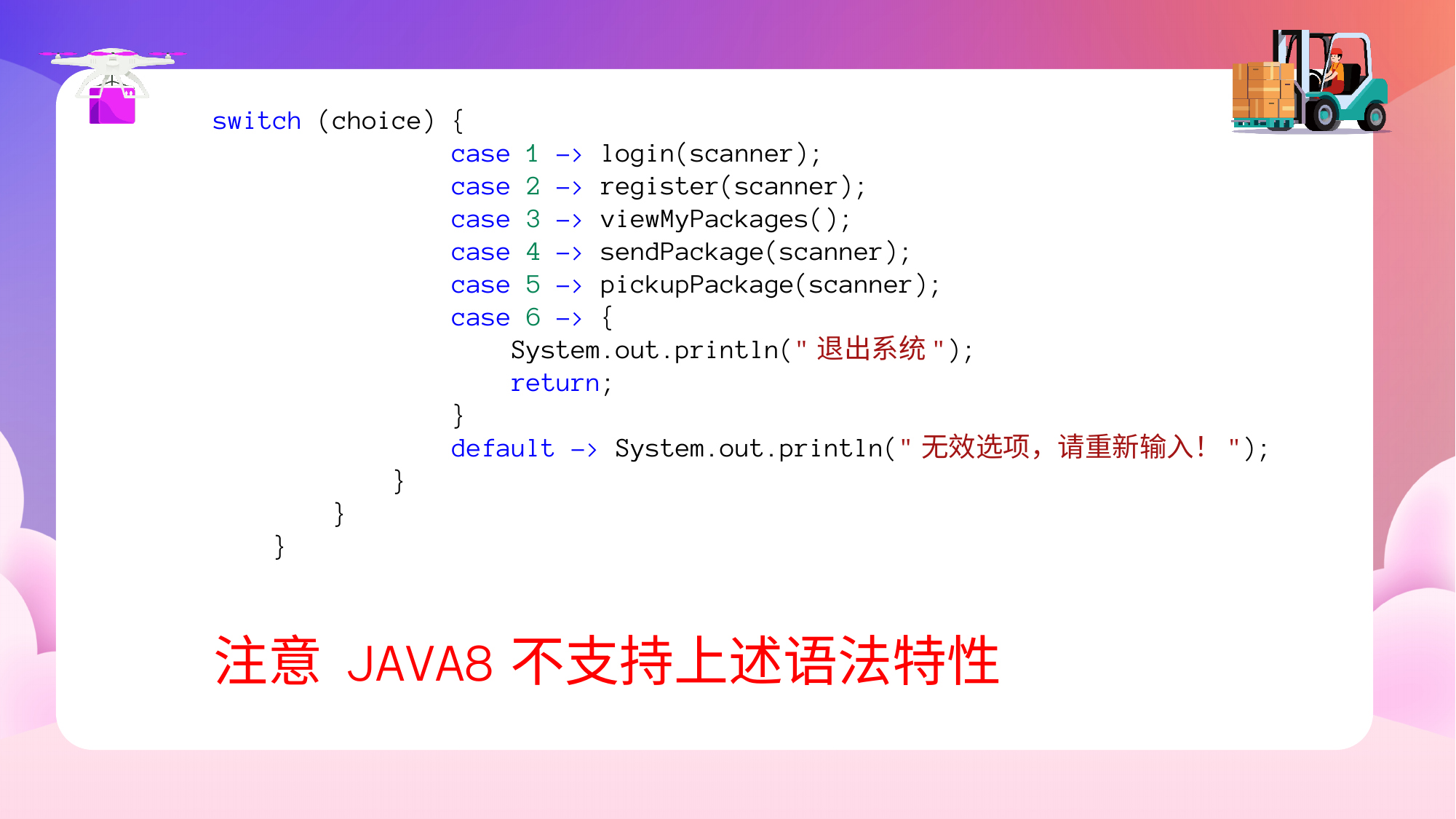

switch (choice) {
                case 1 -> login(scanner);
                case 2 -> register(scanner);
                case 3 -> viewMyPackages();
                case 4 -> sendPackage(scanner);
                case 5 -> pickupPackage(scanner);
                case 6 -> {
                    System.out.println("退出系统");
                    return;
                }
                default -> System.out.println("无效选项，请重新输入！");
            }
        }
    }

注意 JAVA8不支持上述语法特性